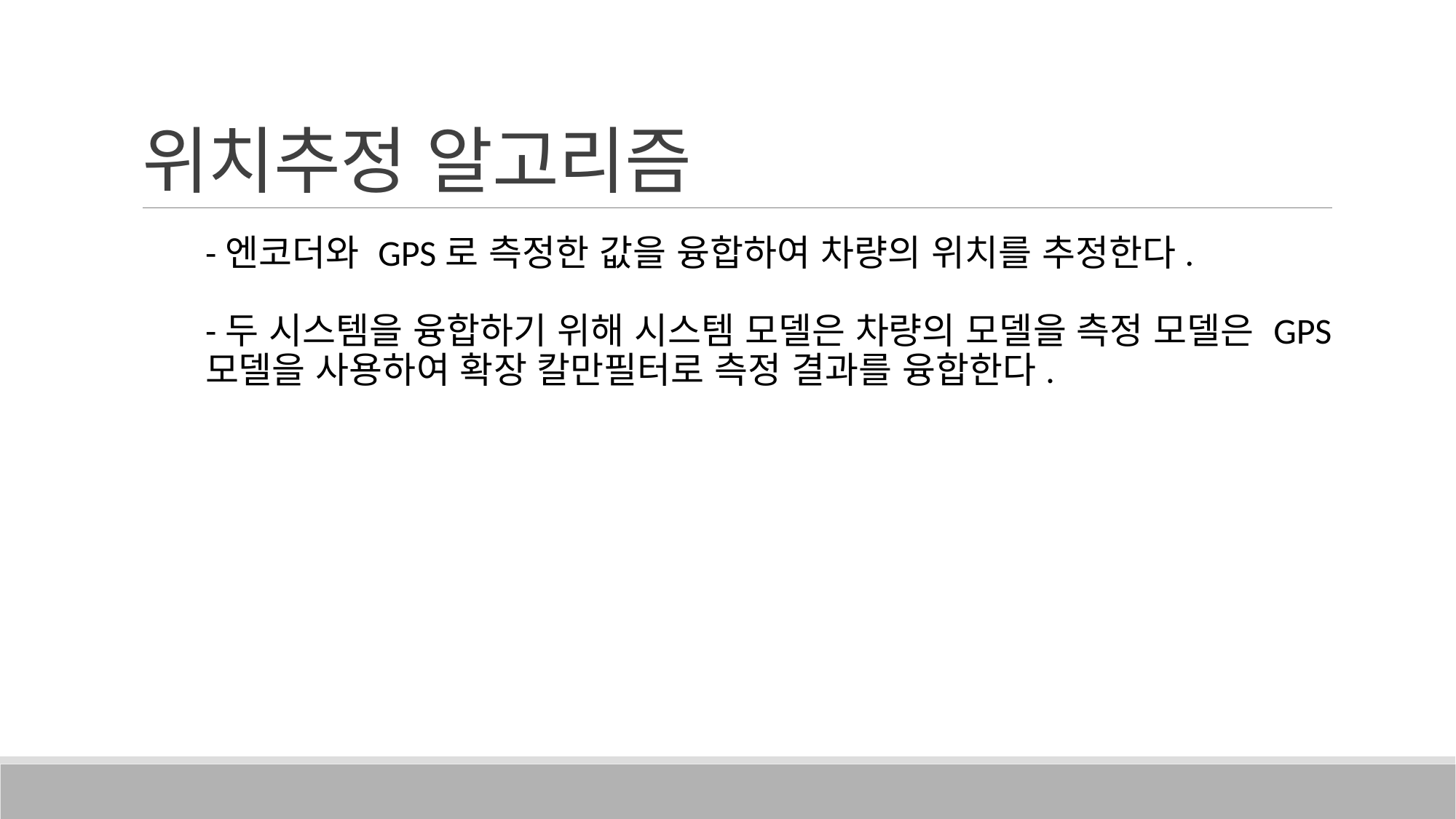

# 위치추정 알고리즘
-엔코더와 GPS로 측정한 값을 융합하여 차량의 위치를 추정한다.

-두 시스템을 융합하기 위해 시스템 모델은 차량의 모델을 측정 모델은 GPS 모델을 사용하여 확장 칼만필터로 측정 결과를 융합한다.